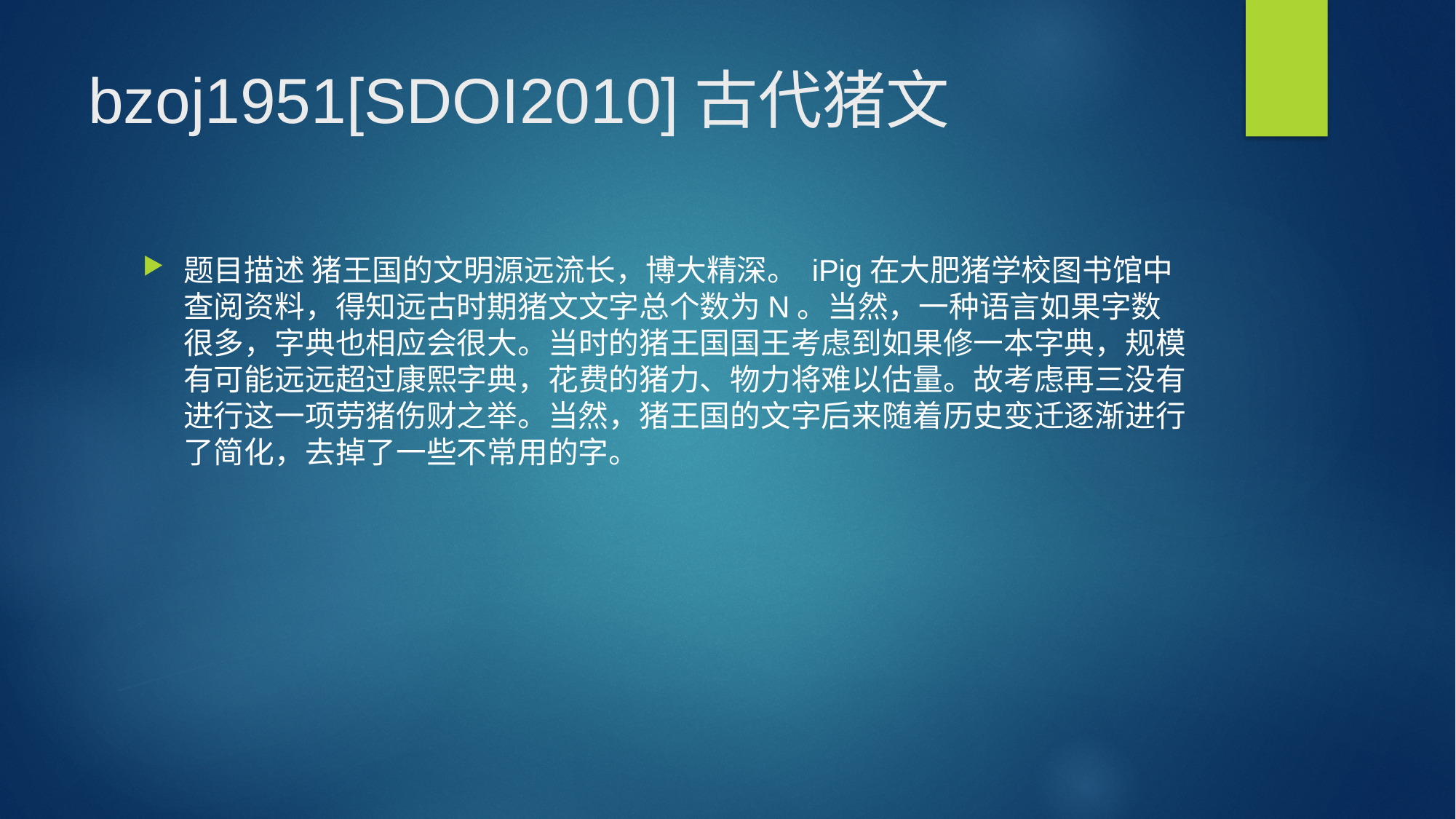

# bzoj1951[SDOI2010]古代猪文
题目描述 猪王国的文明源远流长，博大精深。 iPig在大肥猪学校图书馆中查阅资料，得知远古时期猪文文字总个数为N。当然，一种语言如果字数很多，字典也相应会很大。当时的猪王国国王考虑到如果修一本字典，规模有可能远远超过康熙字典，花费的猪力、物力将难以估量。故考虑再三没有进行这一项劳猪伤财之举。当然，猪王国的文字后来随着历史变迁逐渐进行了简化，去掉了一些不常用的字。